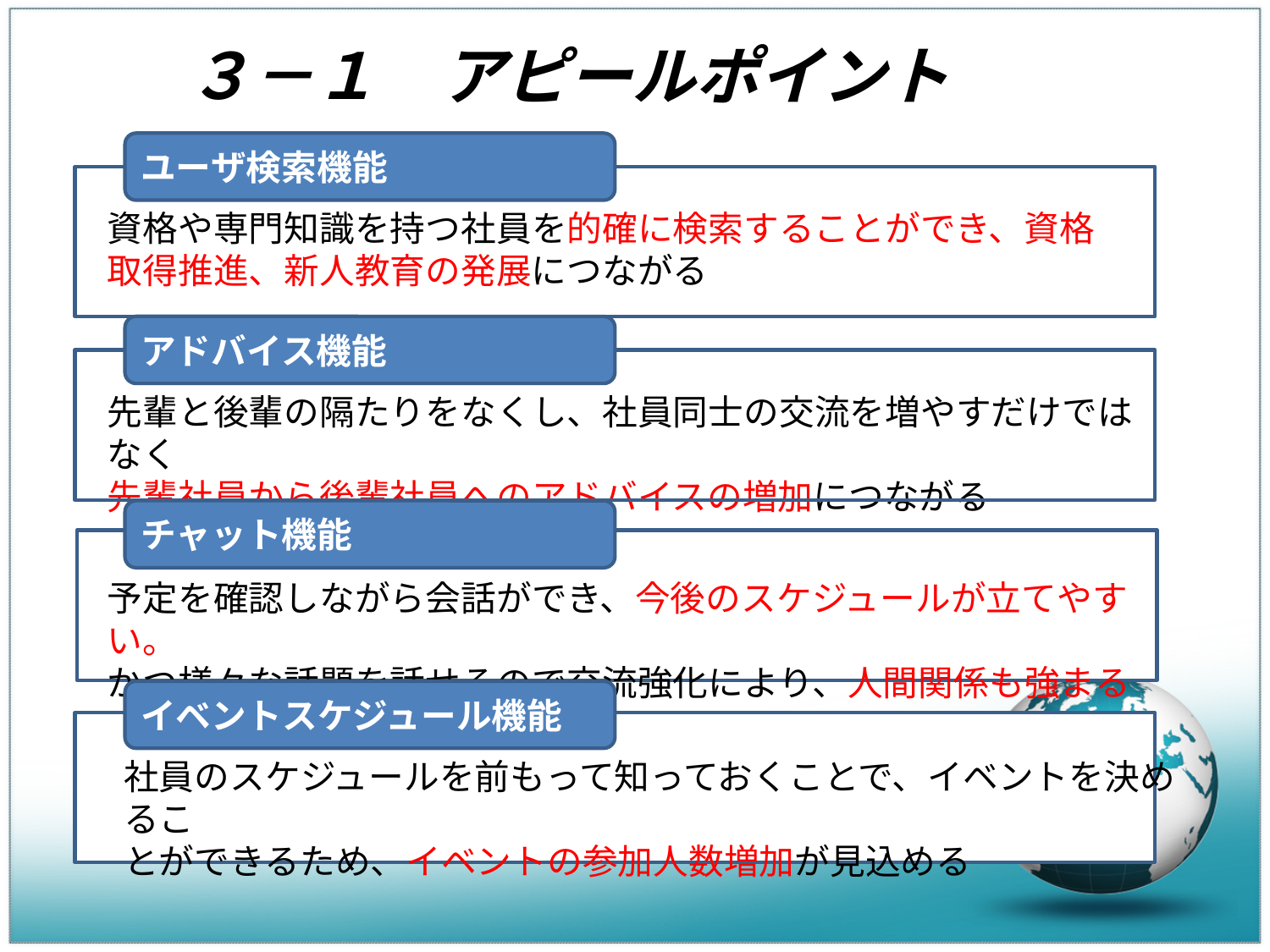

３－１　アピールポイント
ユーザ検索機能

資格や専門知識を持つ社員を的確に検索することができ、資格
取得推進、新人教育の発展につながる
アドバイス機能

先輩と後輩の隔たりをなくし、社員同士の交流を増やすだけではなく
先輩社員から後輩社員へのアドバイスの増加につながる
チャット機能

予定を確認しながら会話ができ、今後のスケジュールが立てやすい。
かつ様々な話題を話せるので交流強化により、人間関係も強まる
イベントスケジュール機能

社員のスケジュールを前もって知っておくことで、イベントを決めるこ
とができるため、イベントの参加人数増加が見込める